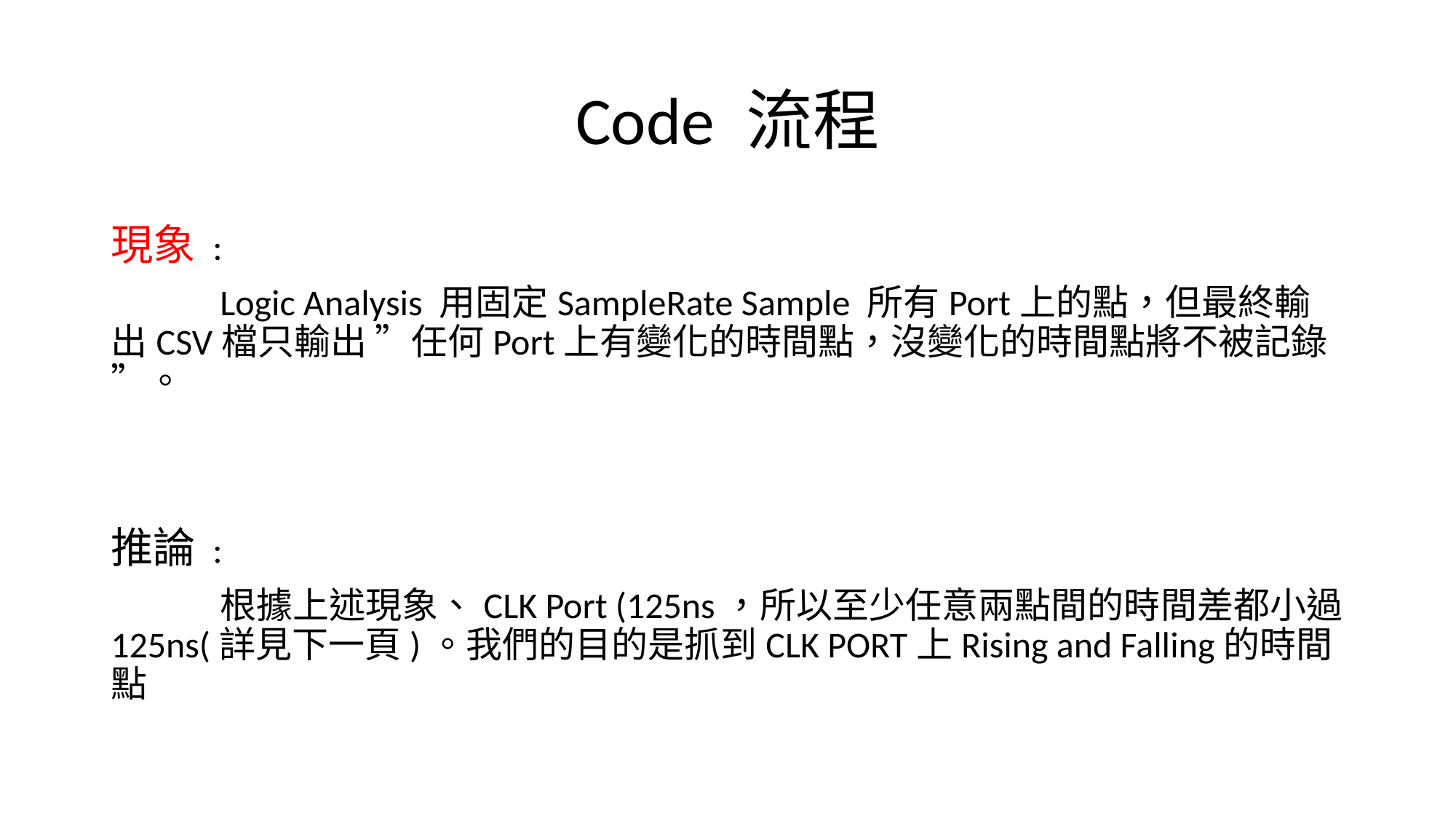

# Code 流程
現象 :
	Logic Analysis 用固定SampleRate Sample 所有Port上的點，但最終輸出CSV檔只輸出 ”任何Port上有變化的時間點，沒變化的時間點將不被記錄”。

推論 :
	根據上述現象、CLK Port (125ns，所以至少任意兩點間的時間差都小過125ns(詳見下一頁)。我們的目的是抓到CLK PORT上Rising and Falling的時間點